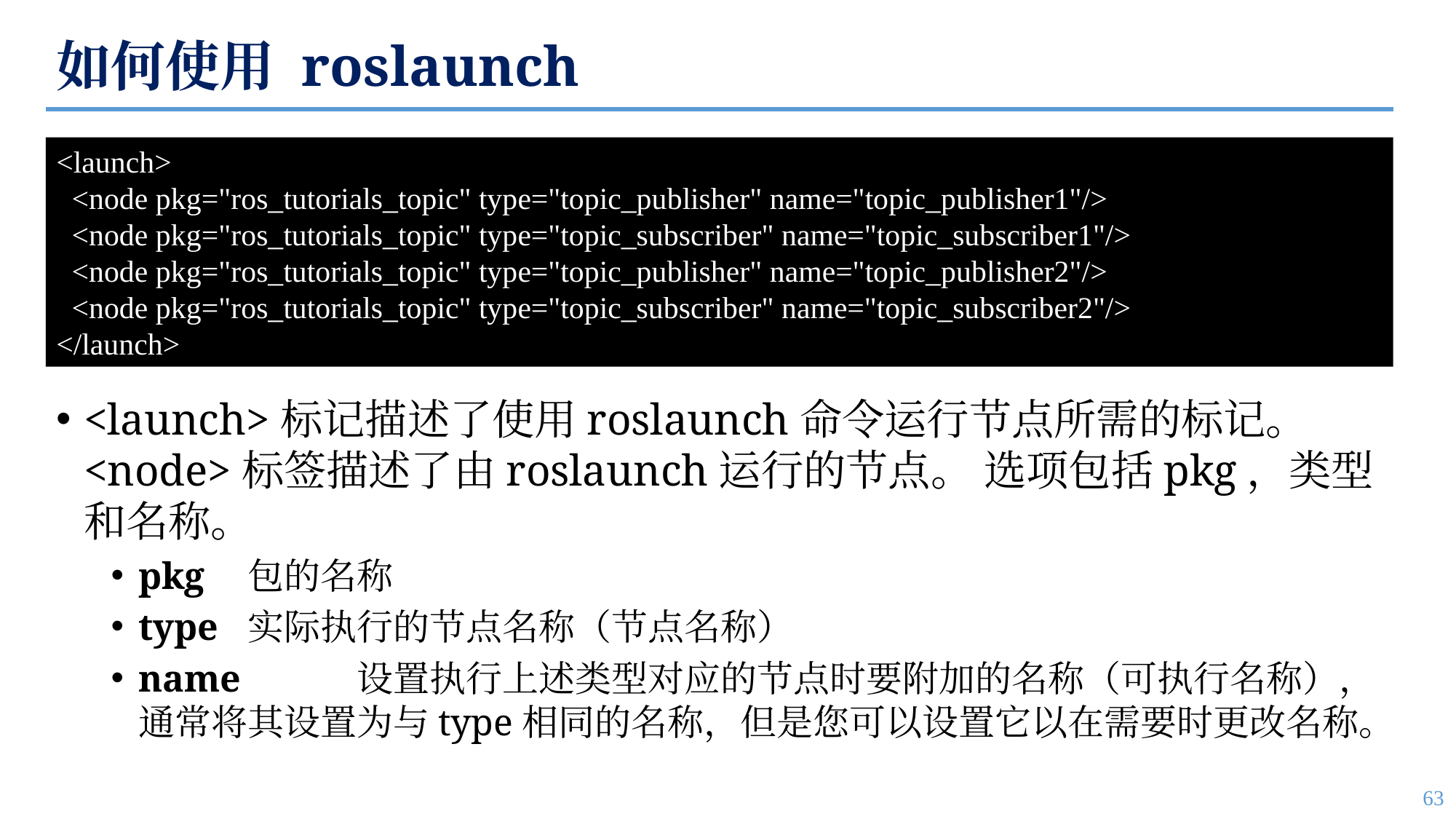

# 如何使用 roslaunch
<launch>
  <node pkg="ros_tutorials_topic" type="topic_publisher" name="topic_publisher1"/>
  <node pkg="ros_tutorials_topic" type="topic_subscriber" name="topic_subscriber1"/>
  <node pkg="ros_tutorials_topic" type="topic_publisher" name="topic_publisher2"/>
  <node pkg="ros_tutorials_topic" type="topic_subscriber" name="topic_subscriber2"/>
</launch>
<launch>标记描述了使用roslaunch命令运行节点所需的标记。 <node>标签描述了由roslaunch运行的节点。 选项包括pkg，类型和名称。
pkg 	包的名称
type 	实际执行的节点名称（节点名称）
name 	设置执行上述类型对应的节点时要附加的名称（可执行名称），通常将其设置为与type相同的名称，但是您可以设置它以在需要时更改名称。
63